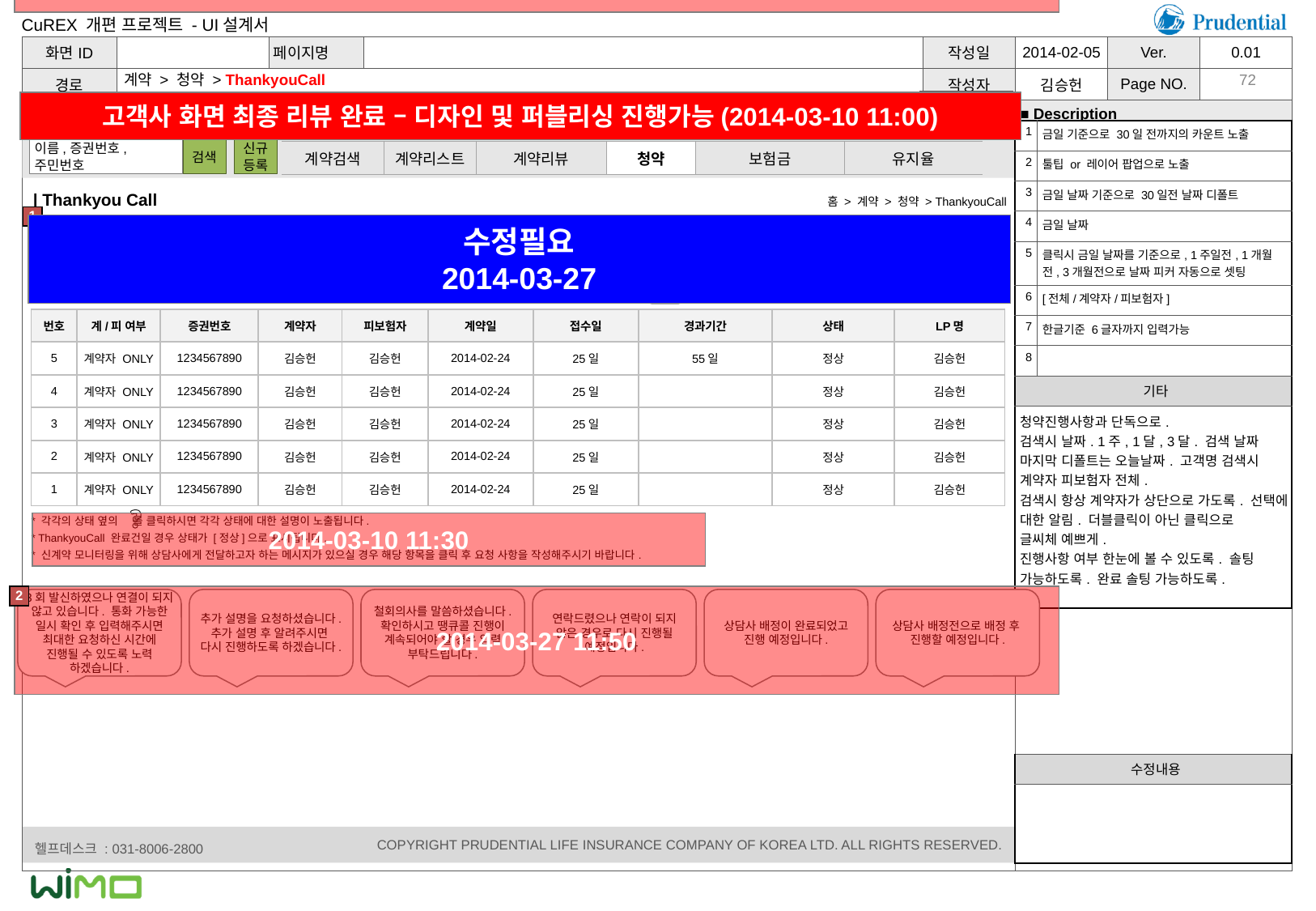

2014-03-27 11:50

계약 > 청약 > ThankyouCall
72
고객사 화면 최종 리뷰 완료 – 디자인 및 퍼블리싱 진행가능(2014-03-10 11:00)
| 1 | 금일 기준으로 30일 전까지의 카운트 노출 |
| --- | --- |
| 2 | 툴팁 or 레이어 팝업으로 노출 |
| 3 | 금일 날짜 기준으로 30일전 날짜 디폴트 |
| 4 | 금일 날짜 |
| 5 | 클릭시 금일 날짜를 기준으로, 1주일전, 1개월 전, 3개월전으로 날짜 피커 자동으로 셋팅 |
| 6 | [전체/계약자/피보험자] |
| 7 | 한글기준 6글자까지 입력가능 |
| 8 |  |
| 기타 |  |
| 청약진행사항과 단독으로. 검색시 날짜. 1주, 1달, 3달. 검색 날짜 마지막 디폴트는 오늘날짜. 고객명 검색시 계약자 피보험자 전체. 검색시 항상 계약자가 상단으로 가도록. 선택에 대한 알림. 더블클릭이 아닌 클릭으로 글씨체 예쁘게. 진행사항 여부 한눈에 볼 수 있도록. 솔팅 가능하도록. 완료 솔팅 가능하도록. |  |
| 계약검색 | 계약리스트 | 계약리뷰 | 청약 | 보험금 | 유지율 |
| --- | --- | --- | --- | --- | --- |
| Thankyou Call
홈 > 계약 > 청약 > ThankyouCall
1
수정필요
2014-03-27
| 연락불가 | 10건 | 필수사항 미안내, 상품적합성 미안내 | 10건 | 철회 예정 | 10건 | 진행중 | 10건 | 분배 | 10건 | 대기 | 10건 |
| --- | --- | --- | --- | --- | --- | --- | --- | --- | --- | --- | --- |

3
4
5
6
7
총 15 건
| 기간 | - | 구분 |  | 고객명 |  |
| --- | --- | --- | --- | --- | --- |
검색
2014.02.03
2014.02.10
김승헌

전체

1주일
1개월
3개월
| 번호 | 계/피 여부 | 증권번호 | 계약자 | 피보험자 | 계약일 | 접수일 | 경과기간 | 상태 | LP명 |
| --- | --- | --- | --- | --- | --- | --- | --- | --- | --- |
| 5 | 계약자 ONLY | 1234567890 | 김승헌 | 김승헌 | 2014-02-24 | 25일 | 55일 | 정상 | 김승헌 |
| 4 | 계약자 ONLY | 1234567890 | 김승헌 | 김승헌 | 2014-02-24 | 25일 |  | 정상 | 김승헌 |
| 3 | 계약자 ONLY | 1234567890 | 김승헌 | 김승헌 | 2014-02-24 | 25일 |  | 정상 | 김승헌 |
| 2 | 계약자 ONLY | 1234567890 | 김승헌 | 김승헌 | 2014-02-24 | 25일 |  | 정상 | 김승헌 |
| 1 | 계약자 ONLY | 1234567890 | 김승헌 | 김승헌 | 2014-02-24 | 25일 |  | 정상 | 김승헌 |
* 각각의 상태 옆의     를 클릭하시면 각각 상태에 대한 설명이 노출됩니다.
* ThankyouCall 완료건일 경우 상태가 [정상]으로 표시됩니다.
* 신계약 모니터링을 위해 상담사에게 전달하고자 하는 메시지가 있으실 경우 해당 항목을 클릭 후 요청 사항을 작성해주시기 바랍니다.

2014-03-10 11:30
2
2014-03-27 11:50
3회 발신하였으나 연결이 되지
않고 있습니다. 통화 가능한
일시 확인 후 입력해주시면
최대한 요청하신 시간에
진행될 수 있도록 노력
하겠습니다.
추가 설명을 요청하셨습니다.
추가 설명 후 알려주시면
다시 진행하도록 하겠습니다.
철회의사를 말씀하셨습니다.
확인하시고 땡큐콜 진행이
계속되어야 할 경우 입력
부탁드립니다.
연락드렸으나 연락이 되지
않은 경우로 다시 진행될
예정입니다.
상담사 배정이 완료되었고
진행 예정입니다.
상담사 배정전으로 배정 후
진행할 예정입니다.
| 수정내용 |
| --- |
|  |